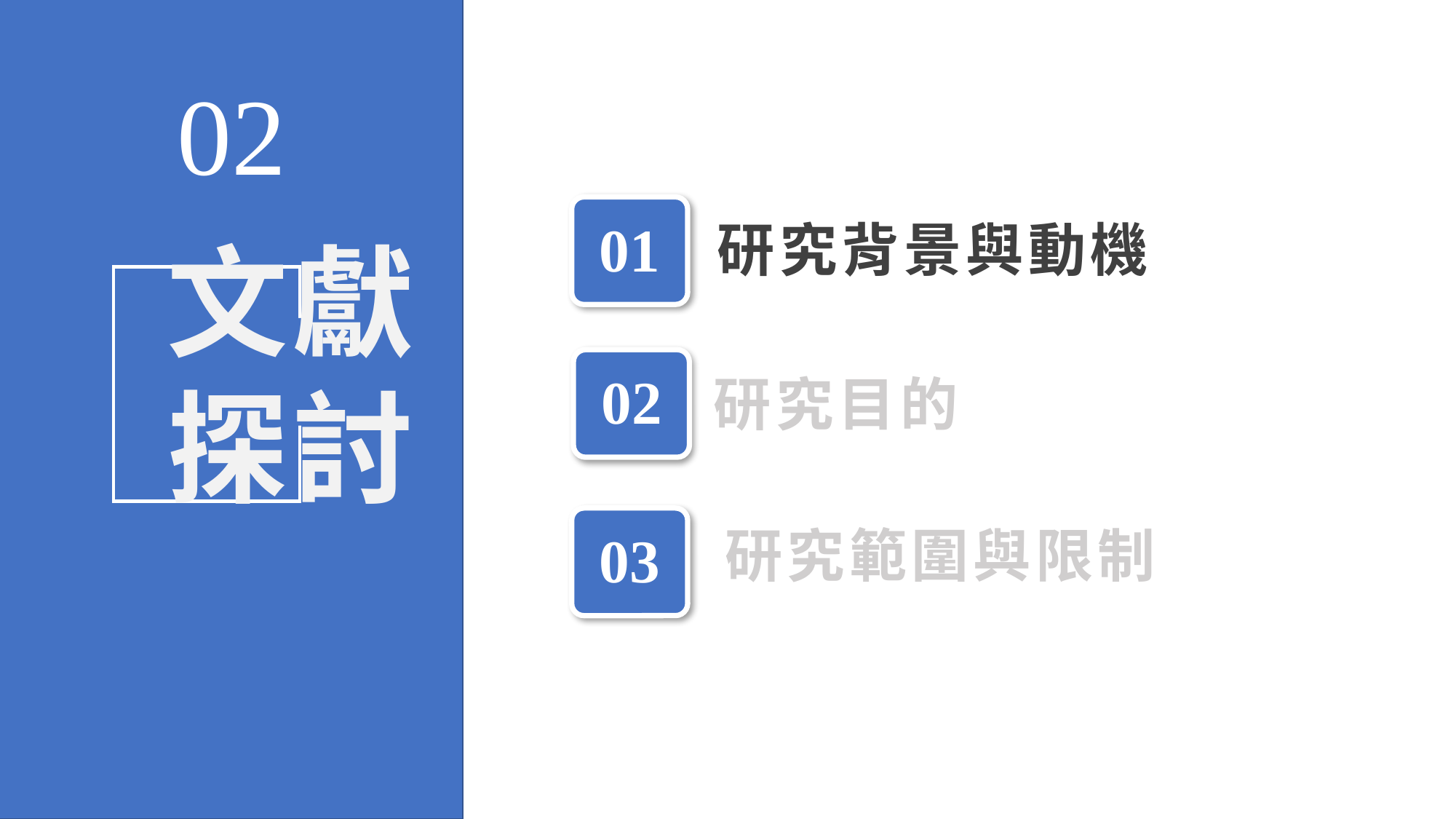

02

01
研究背景與動機

文獻
探討

02
研究目的

03
研究範圍與限制